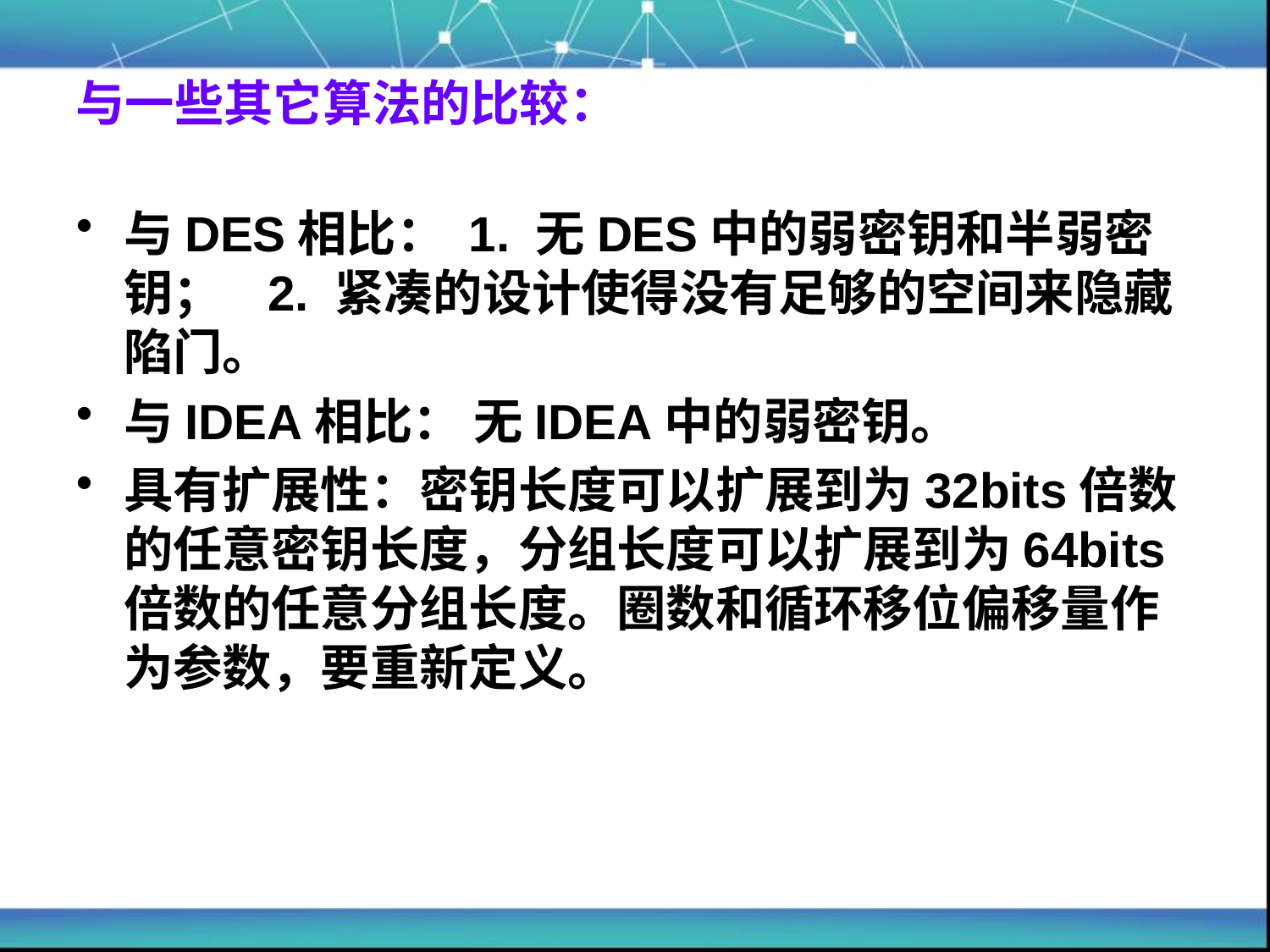

# 与一些其它算法的比较：
与DES相比： 1. 无DES中的弱密钥和半弱密钥；   2. 紧凑的设计使得没有足够的空间来隐藏陷门。
与IDEA相比： 无IDEA中的弱密钥。
具有扩展性：密钥长度可以扩展到为32bits倍数的任意密钥长度，分组长度可以扩展到为64bits倍数的任意分组长度。圈数和循环移位偏移量作为参数，要重新定义。